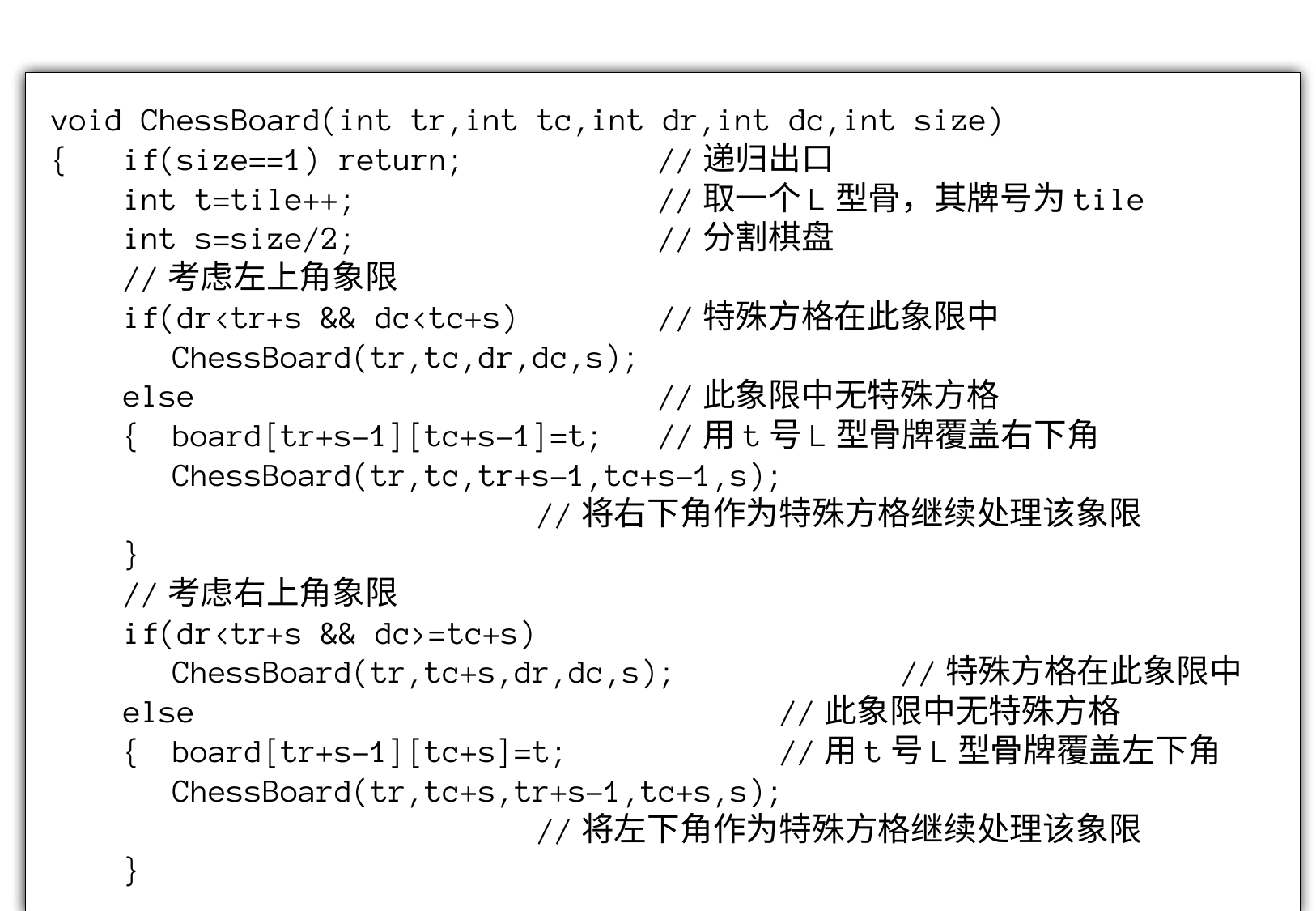

void ChessBoard(int tr,int tc,int dr,int dc,int size)
{   if(size==1) return;		//递归出口
    int t=tile++;			//取一个L型骨，其牌号为tile
    int s=size/2;			//分割棋盘
    //考虑左上角象限
    if(dr<tr+s && dc<tc+s)		//特殊方格在此象限中
	ChessBoard(tr,tc,dr,dc,s);
    else				//此象限中无特殊方格
    {	board[tr+s-1][tc+s-1]=t;	//用t号L型骨牌覆盖右下角
	ChessBoard(tr,tc,tr+s-1,tc+s-1,s);
				//将右下角作为特殊方格继续处理该象限
    }
    //考虑右上角象限
    if(dr<tr+s && dc>=tc+s)
	ChessBoard(tr,tc+s,dr,dc,s);		//特殊方格在此象限中
    else					//此象限中无特殊方格
    {	board[tr+s-1][tc+s]=t;		//用t号L型骨牌覆盖左下角
	ChessBoard(tr,tc+s,tr+s-1,tc+s,s);
				//将左下角作为特殊方格继续处理该象限
    }
19